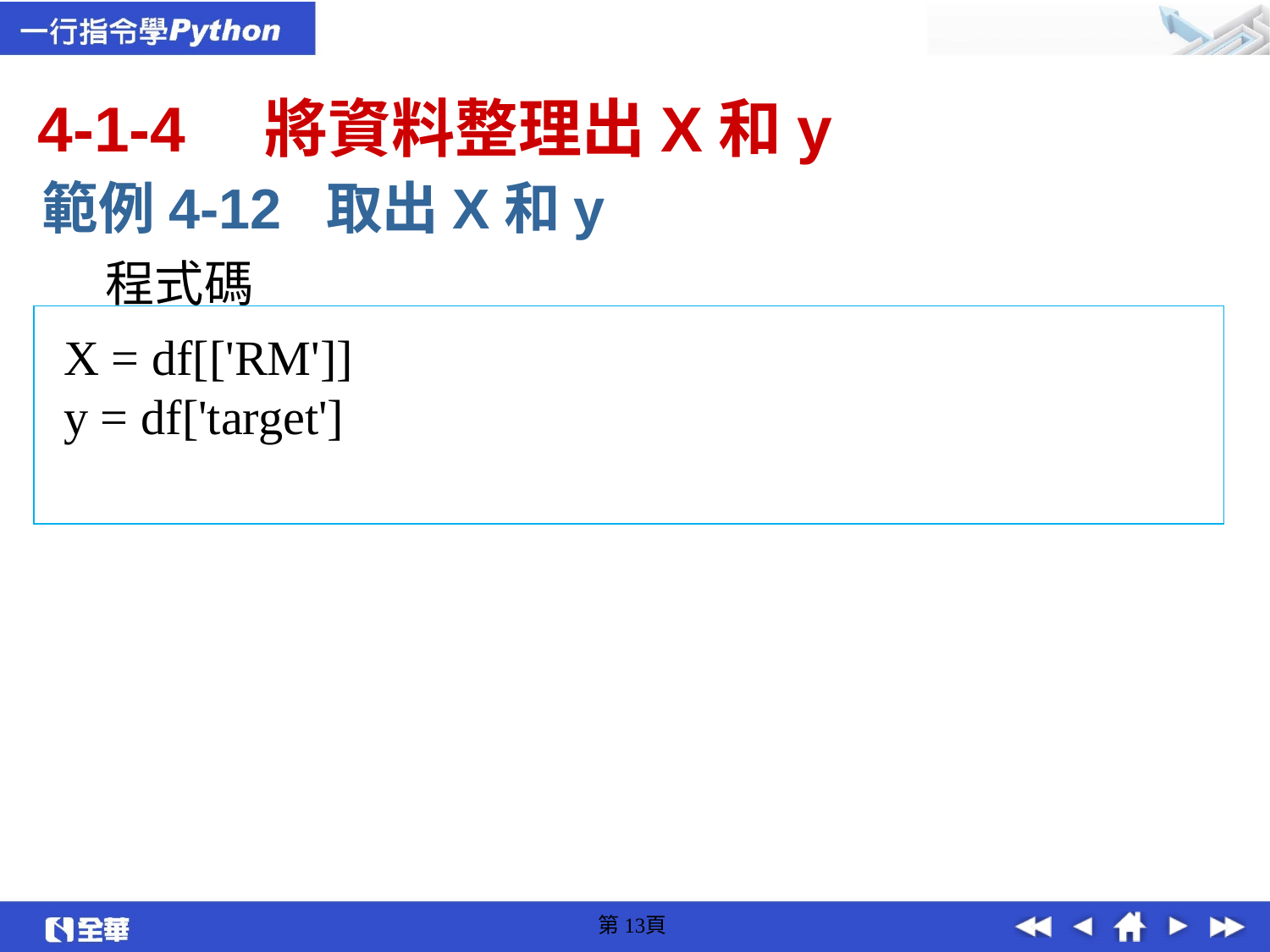

# 4-1-4　將資料整理出X和y
範例4-12  取出X和y
程式碼
X = df[['RM']]
y = df['target']